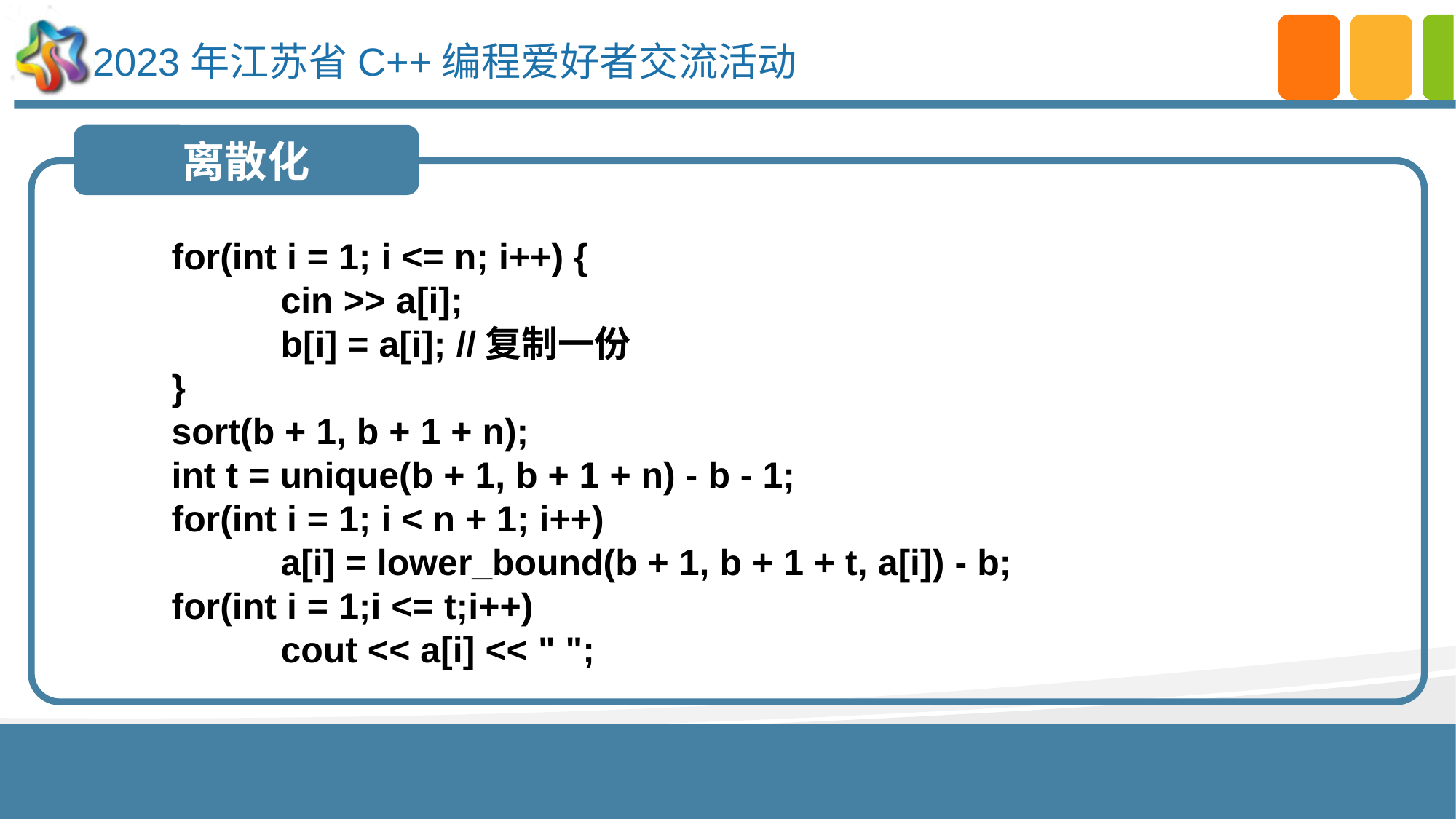

离散化
	for(int i = 1; i <= n; i++) {
		cin >> a[i];
		b[i] = a[i]; //复制一份
	}
	sort(b + 1, b + 1 + n);
	int t = unique(b + 1, b + 1 + n) - b - 1;
	for(int i = 1; i < n + 1; i++)
		a[i] = lower_bound(b + 1, b + 1 + t, a[i]) - b;
	for(int i = 1;i <= t;i++)
		cout << a[i] << " ";